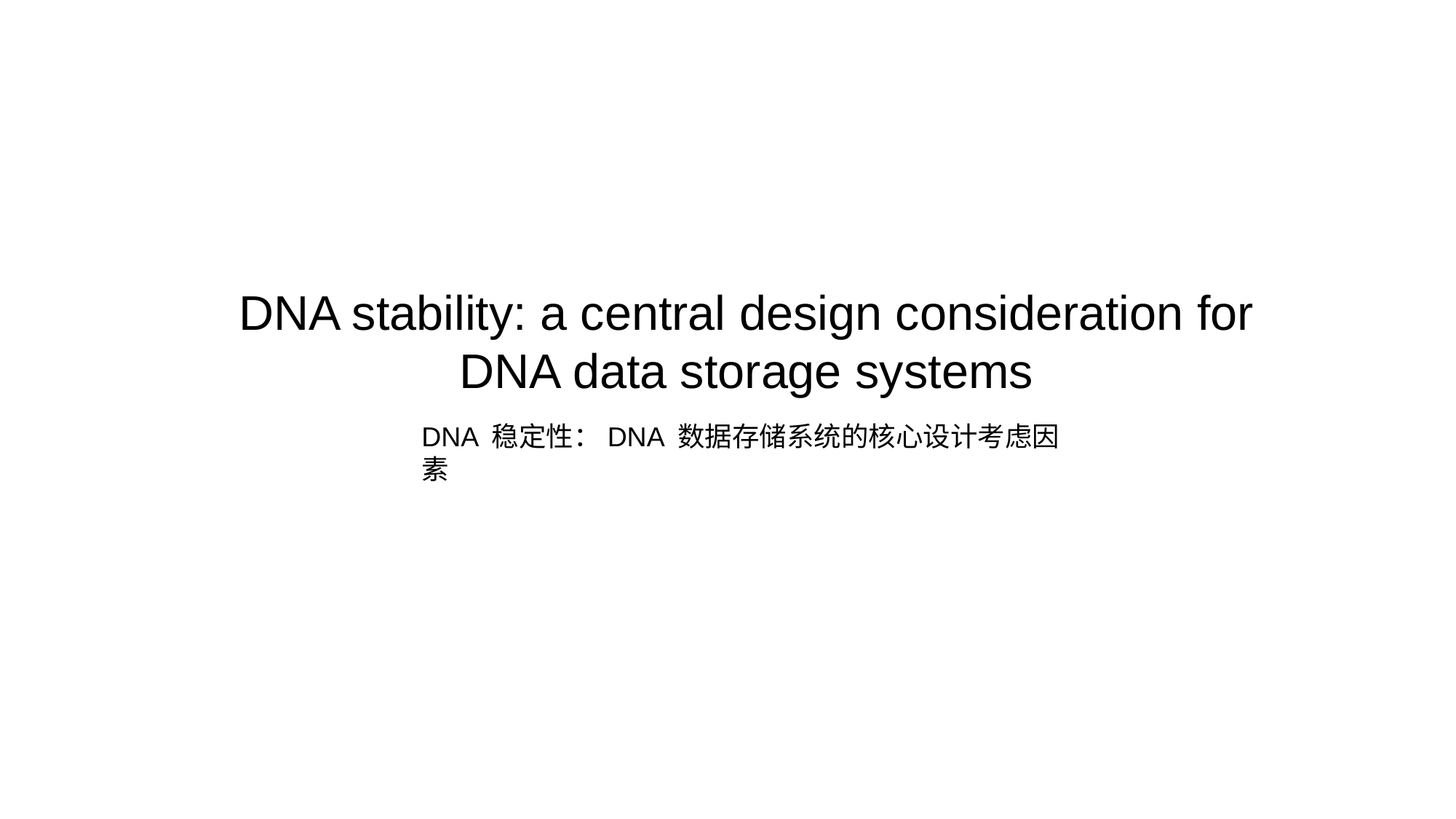

DNA stability: a central design consideration for DNA data storage systems
DNA 稳定性：DNA 数据存储系统的核心设计考虑因素